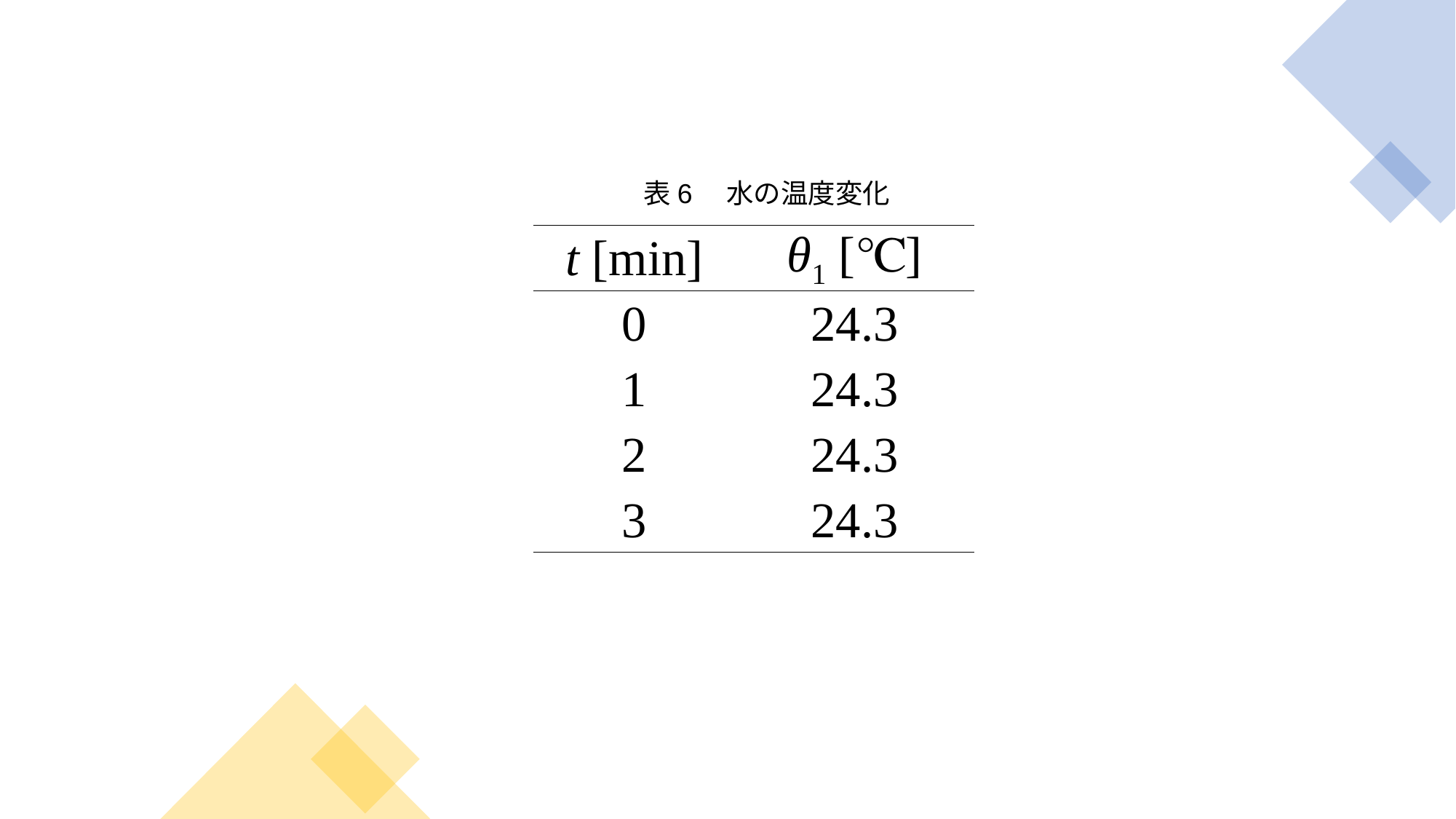

表6　水の温度変化
| t [min] | θ1 [℃] |
| --- | --- |
| 0 | 24.3 |
| 1 | 24.3 |
| 2 | 24.3 |
| 3 | 24.3 |